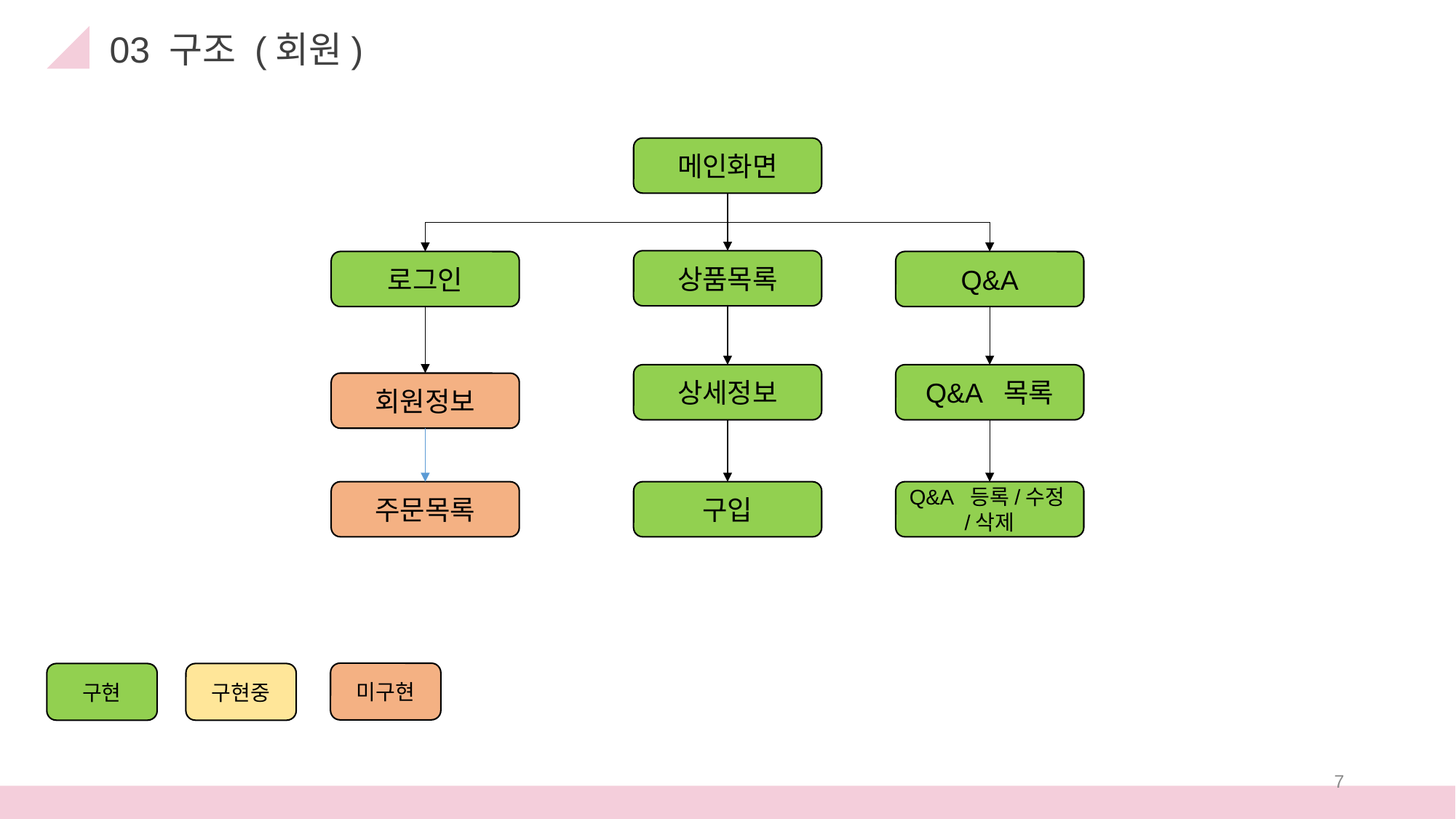

03 구조 (회원)

메인화면
상품목록
로그인
Q&A
Q&A  목록
상세정보
회원정보
주문목록
Q&A  등록/수정/삭제
구입
미구현
구현
구현중
7